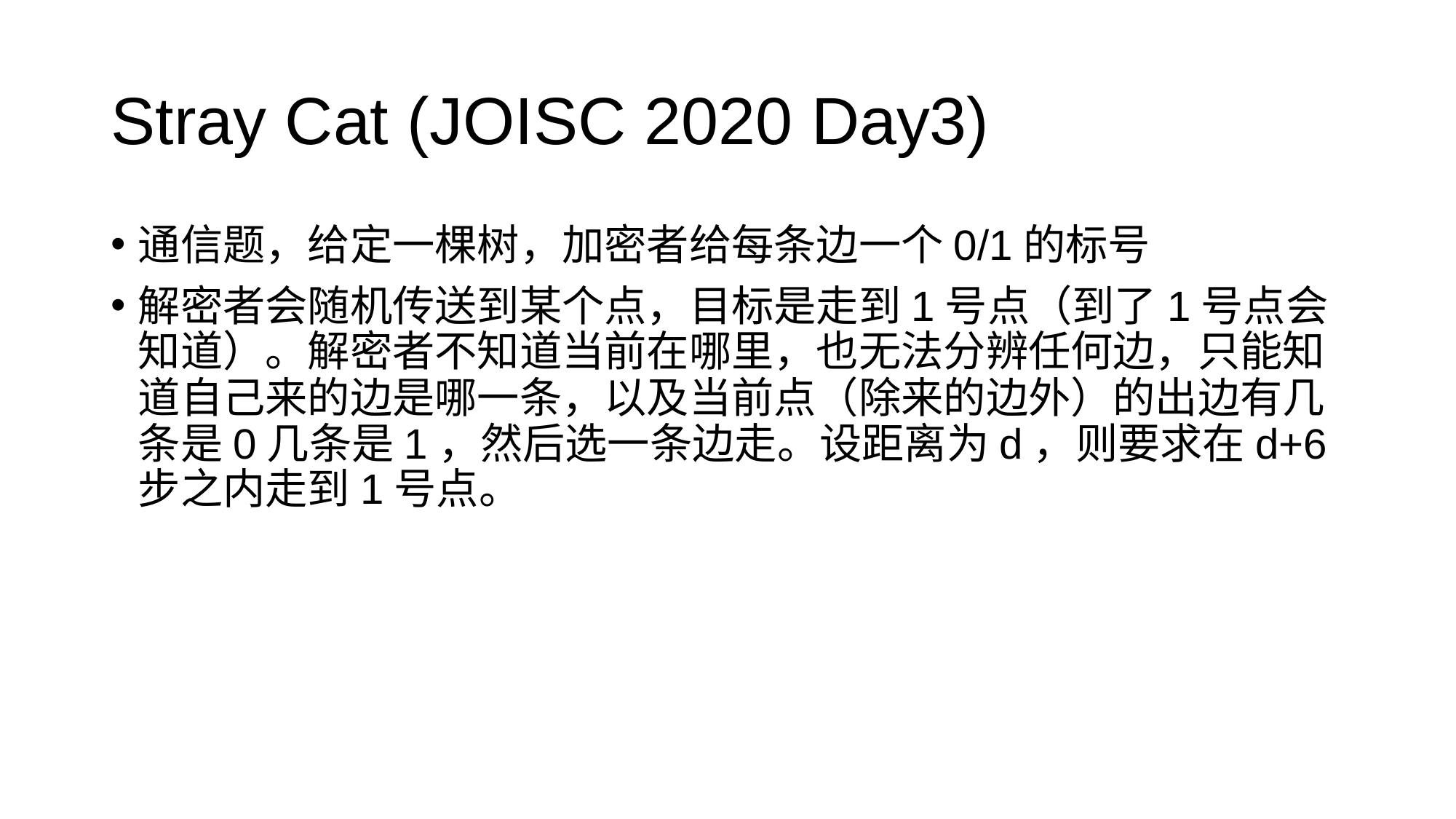

# Stray Cat (JOISC 2020 Day3)
通信题，给定一棵树，加密者给每条边一个0/1的标号
解密者会随机传送到某个点，目标是走到1号点（到了1号点会知道）。解密者不知道当前在哪里，也无法分辨任何边，只能知道自己来的边是哪一条，以及当前点（除来的边外）的出边有几条是0几条是1，然后选一条边走。设距离为d，则要求在d+6步之内走到1号点。